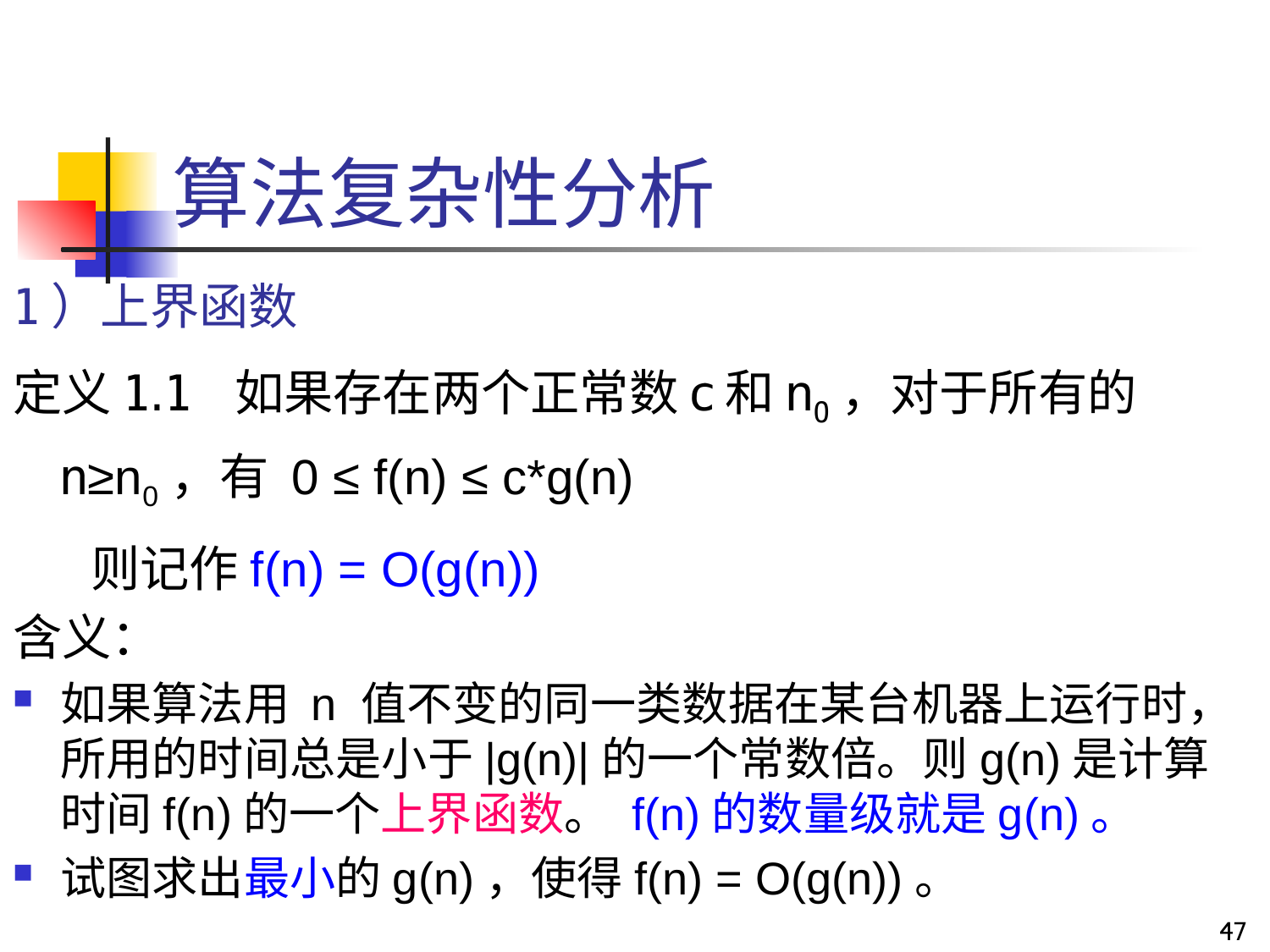

# 算法复杂性分析
1）上界函数
定义1.1  如果存在两个正常数c和n0，对于所有的n≥n0，有 0 ≤ f(n) ≤ c*g(n)
      则记作f(n) = Ο(g(n))
含义：
如果算法用 n 值不变的同一类数据在某台机器上运行时，所用的时间总是小于|g(n)|的一个常数倍。则g(n)是计算时间f(n)的一个上界函数。 f(n)的数量级就是g(n)。
试图求出最小的g(n)，使得f(n) = Ο(g(n))。
47